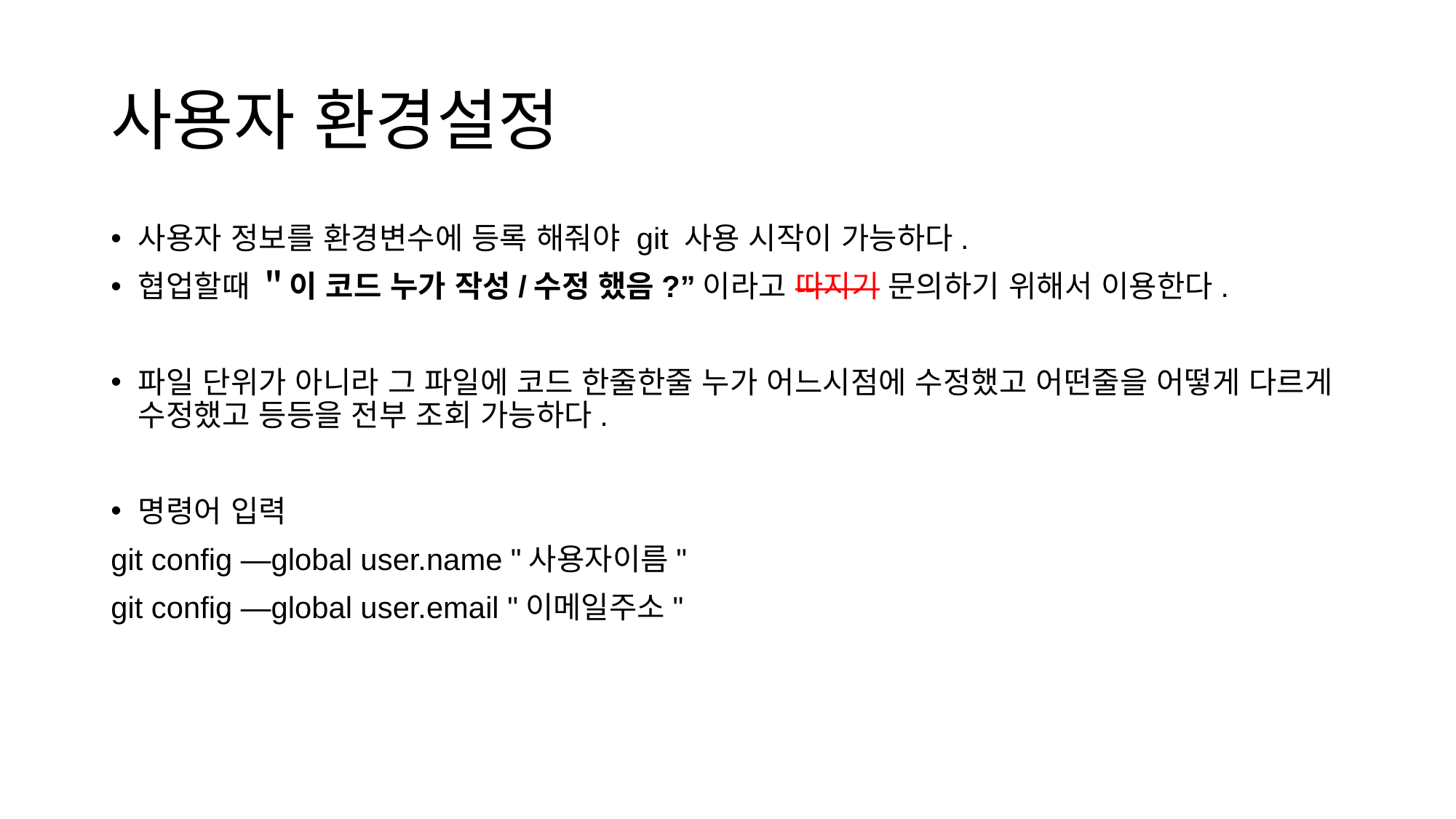

# 사용자 환경설정
사용자 정보를 환경변수에 등록 해줘야 git 사용 시작이 가능하다.
협업할때 ＂이 코드 누가 작성/수정 했음?”이라고 따지기 문의하기 위해서 이용한다.

파일 단위가 아니라 그 파일에 코드 한줄한줄 누가 어느시점에 수정했고 어떤줄을 어떻게 다르게 수정했고 등등을 전부 조회 가능하다.

명령어 입력
git config —global user.name "사용자이름"
git config —global user.email "이메일주소"